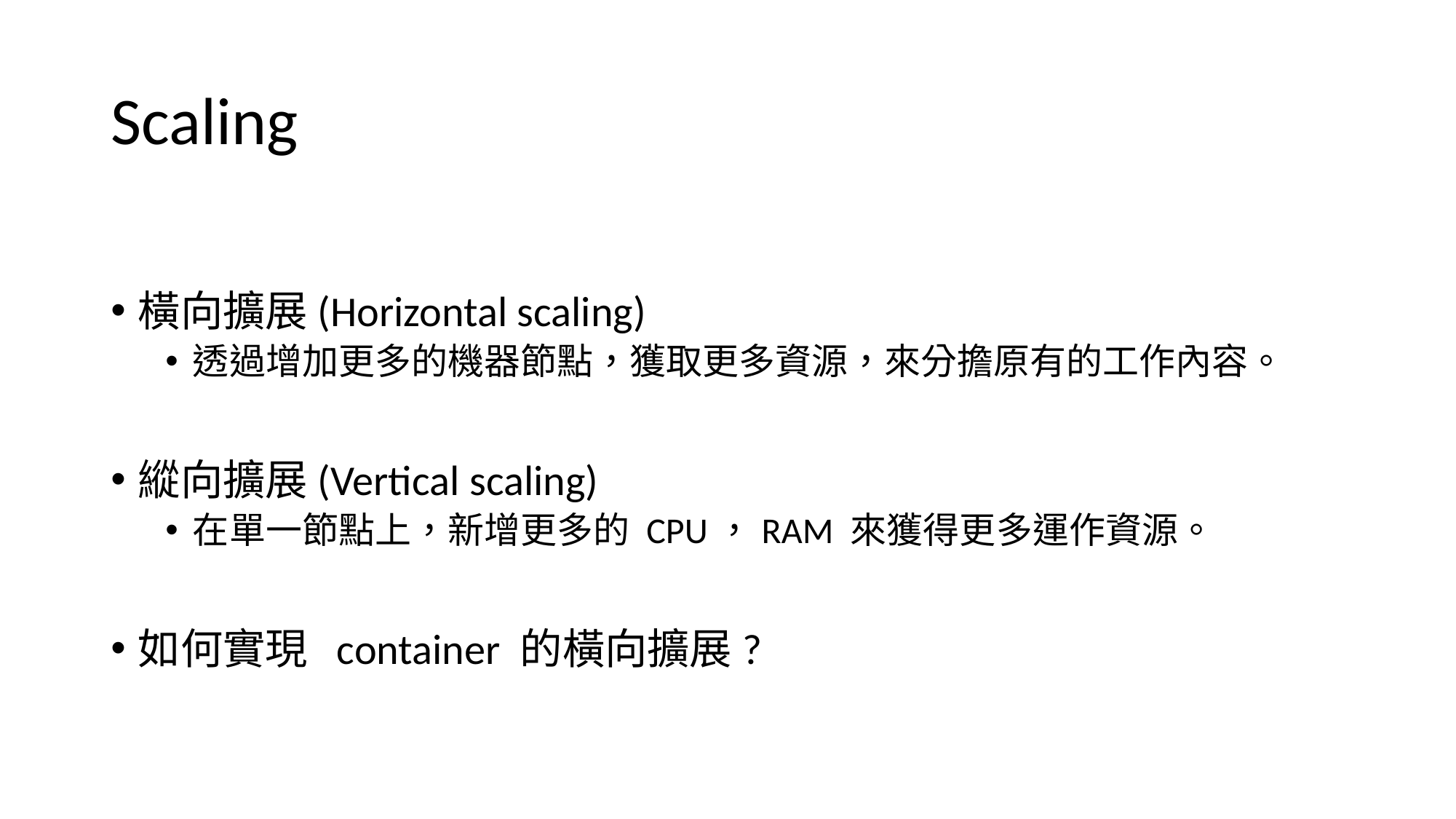

# Scaling

橫向擴展(Horizontal scaling)
透過增加更多的機器節點，獲取更多資源，來分擔原有的工作內容。

縱向擴展(Vertical scaling)
在單一節點上，新增更多的 CPU，RAM 來獲得更多運作資源。

如何實現  container 的橫向擴展?